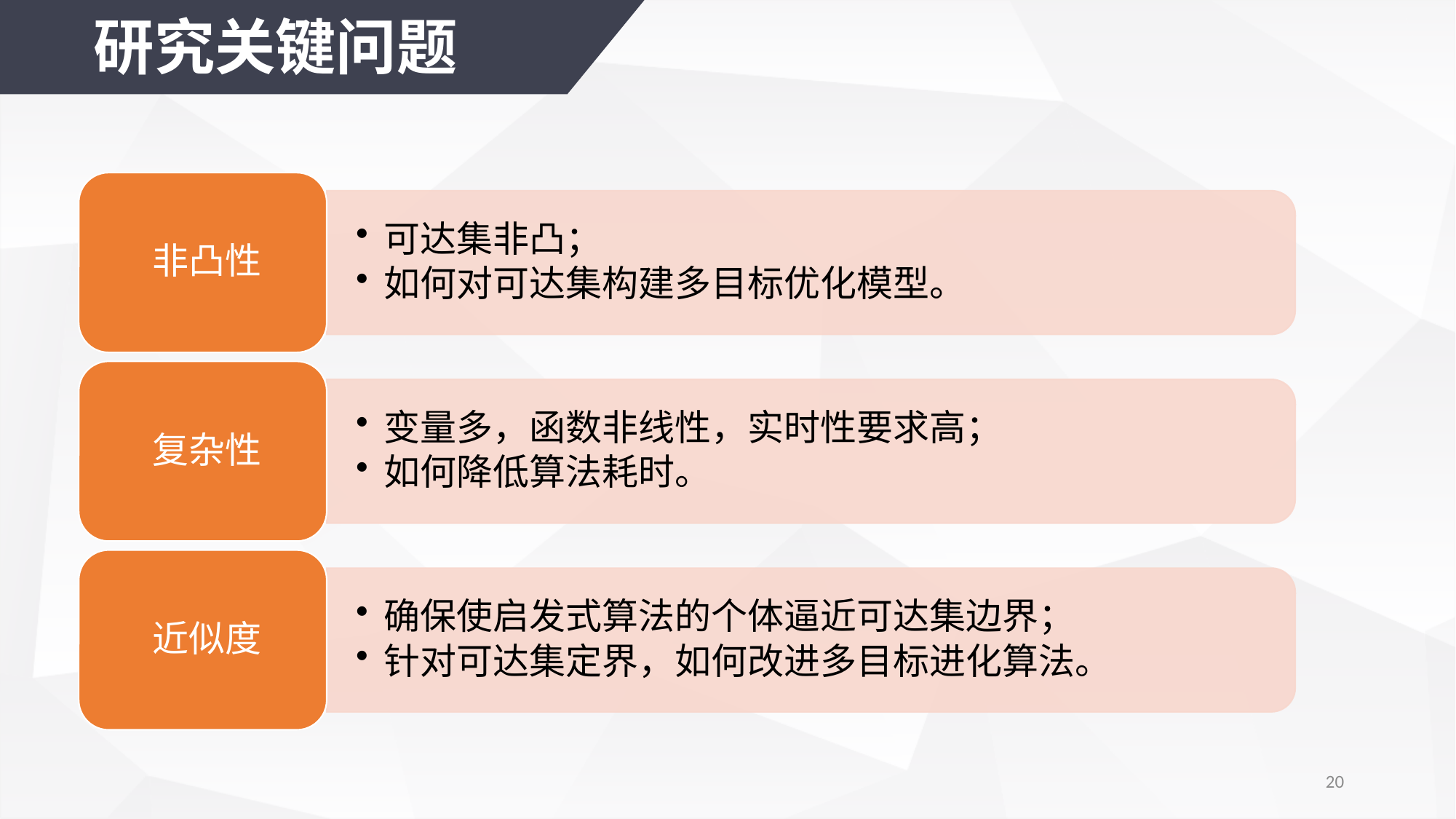

研究关键问题
可达集非凸；
如何对可达集构建多目标优化模型。
非凸性
变量多，函数非线性，实时性要求高；
如何降低算法耗时。
复杂性
确保使启发式算法的个体逼近可达集边界；
针对可达集定界，如何改进多目标进化算法。
近似度
20